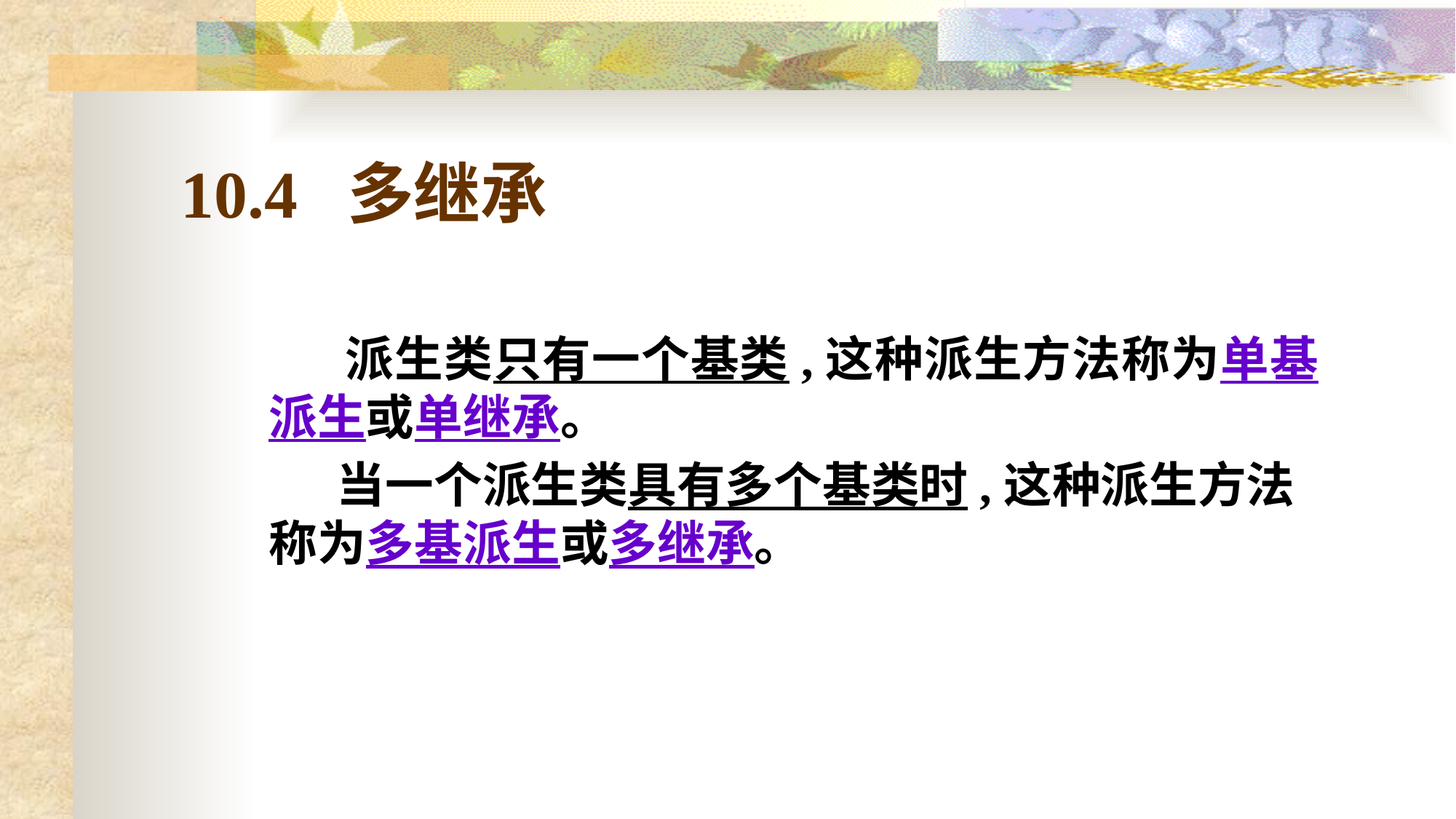

# 10.4  多继承

          派生类只有一个基类,这种派生方法称为单基派生或单继承。
          当一个派生类具有多个基类时,这种派生方法称为多基派生或多继承。